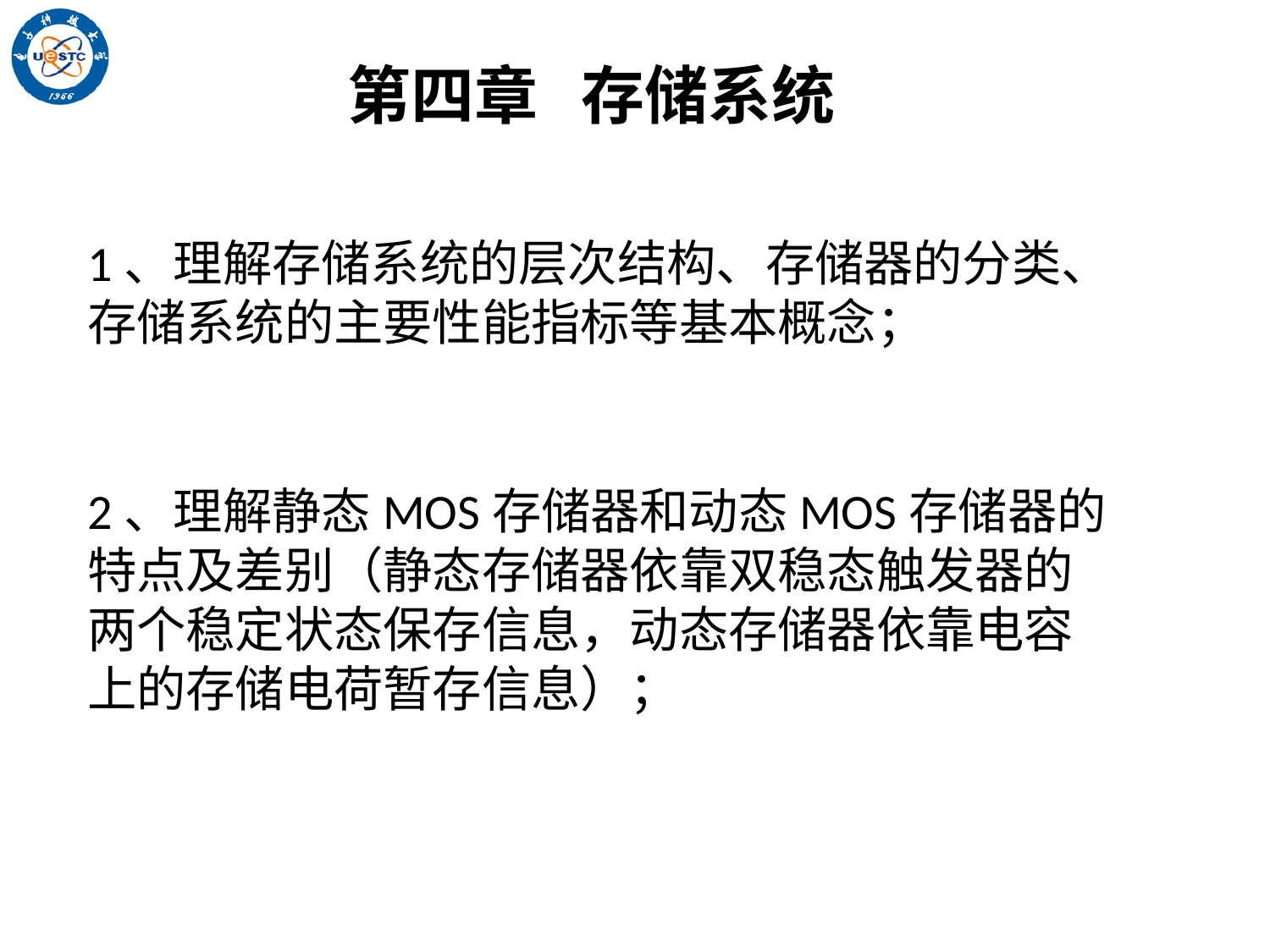

第四章   存储系统
1、理解存储系统的层次结构、存储器的分类、存储系统的主要性能指标等基本概念；
2、理解静态MOS存储器和动态MOS存储器的特点及差别（静态存储器依靠双稳态触发器的两个稳定状态保存信息，动态存储器依靠电容上的存储电荷暂存信息）；